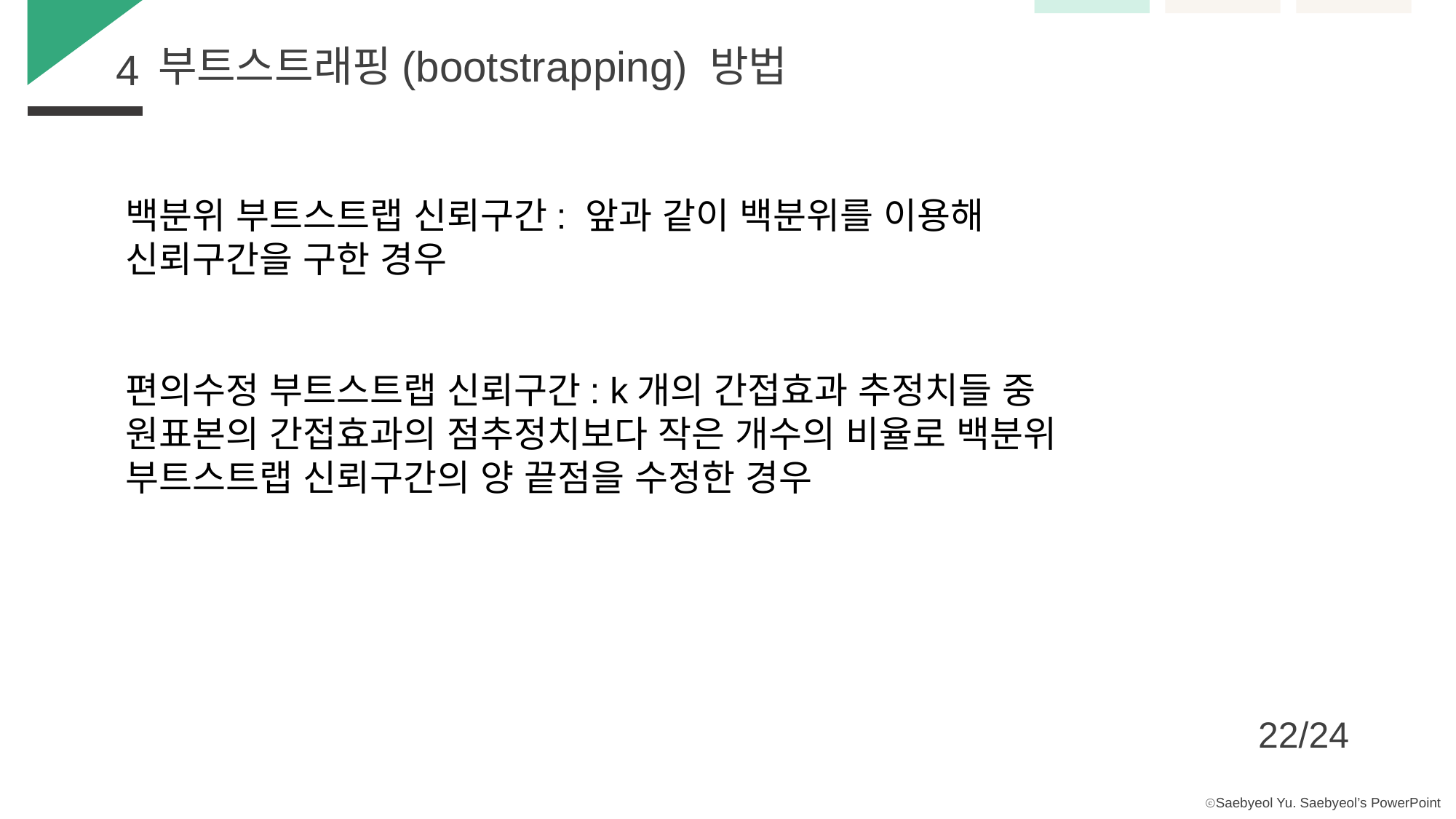

부트스트래핑(bootstrapping) 방법
4
백분위 부트스트랩 신뢰구간: 앞과 같이 백분위를 이용해 신뢰구간을 구한 경우

편의수정 부트스트랩 신뢰구간: k개의 간접효과 추정치들 중 원표본의 간접효과의 점추정치보다 작은 개수의 비율로 백분위 부트스트랩 신뢰구간의 양 끝점을 수정한 경우
22/24